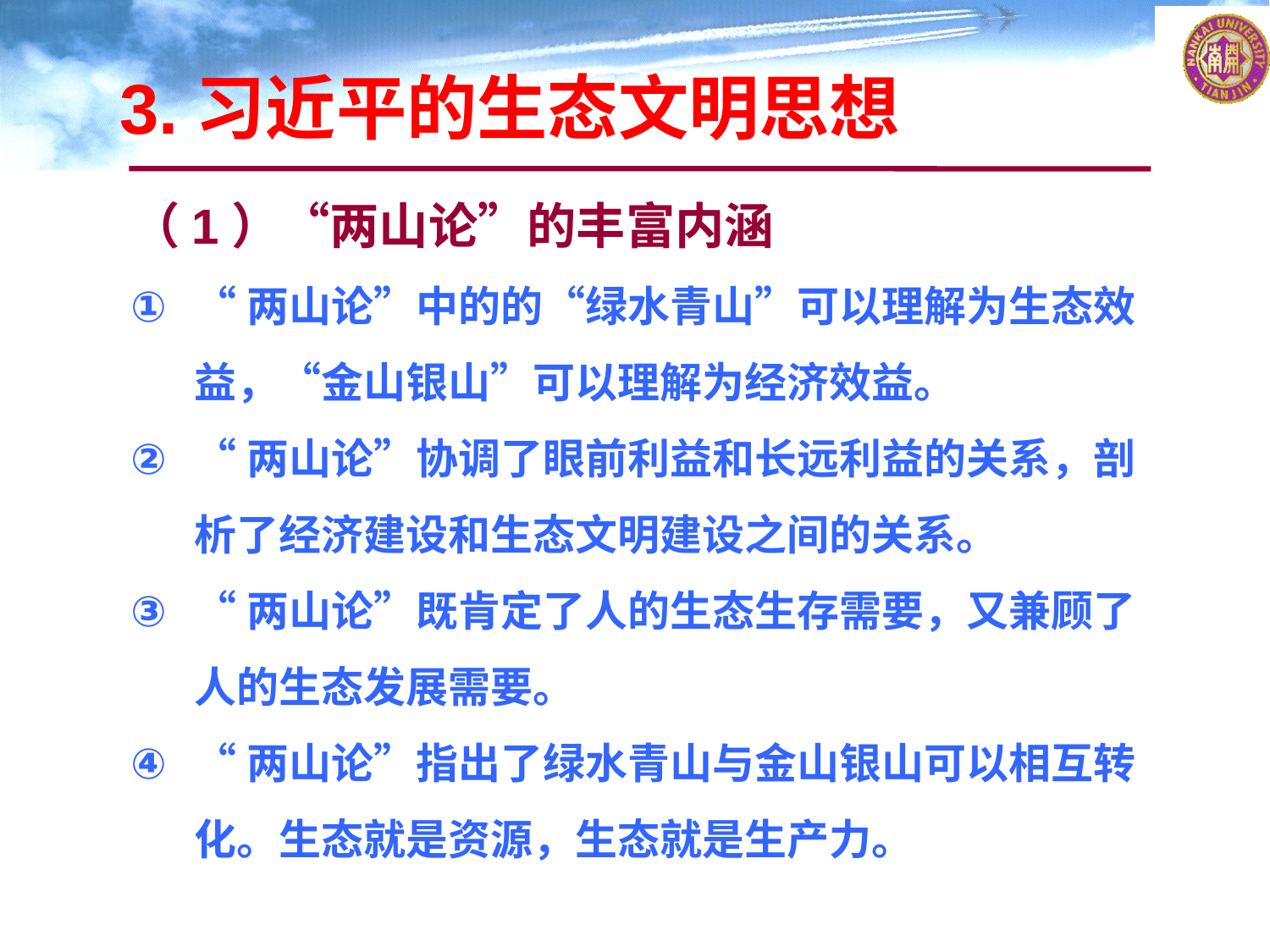

3.习近平的生态文明思想
（1）“两山论”的丰富内涵
“两山论”中的的“绿水青山”可以理解为生态效益，“金山银山”可以理解为经济效益。
“两山论”协调了眼前利益和长远利益的关系，剖析了经济建设和生态文明建设之间的关系。
“两山论”既肯定了人的生态生存需要，又兼顾了人的生态发展需要。
“两山论”指出了绿水青山与金山银山可以相互转化。生态就是资源，生态就是生产力。